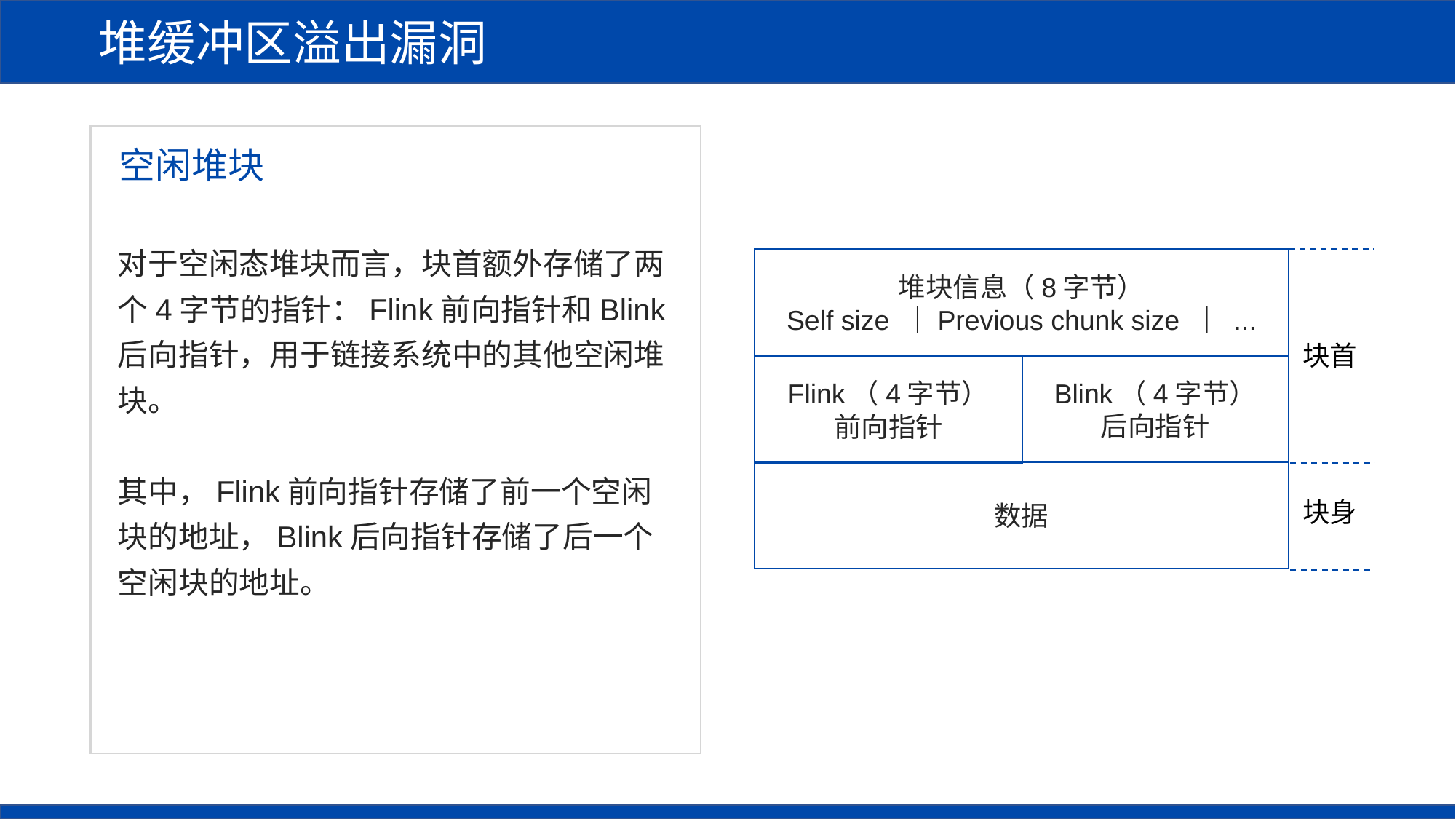

堆缓冲区溢出漏洞

空闲堆块
对于空闲态堆块而言，块首额外存储了两个4字节的指针：Flink前向指针和Blink后向指针，用于链接系统中的其他空闲堆块。

其中，Flink前向指针存储了前一个空闲块的地址，Blink后向指针存储了后一个空闲块的地址。

堆块信息（8字节）
Self size ｜Previous chunk size ｜ ...
块首
Blink（4字节）
后向指针
Flink（4字节）
前向指针
数据
块身